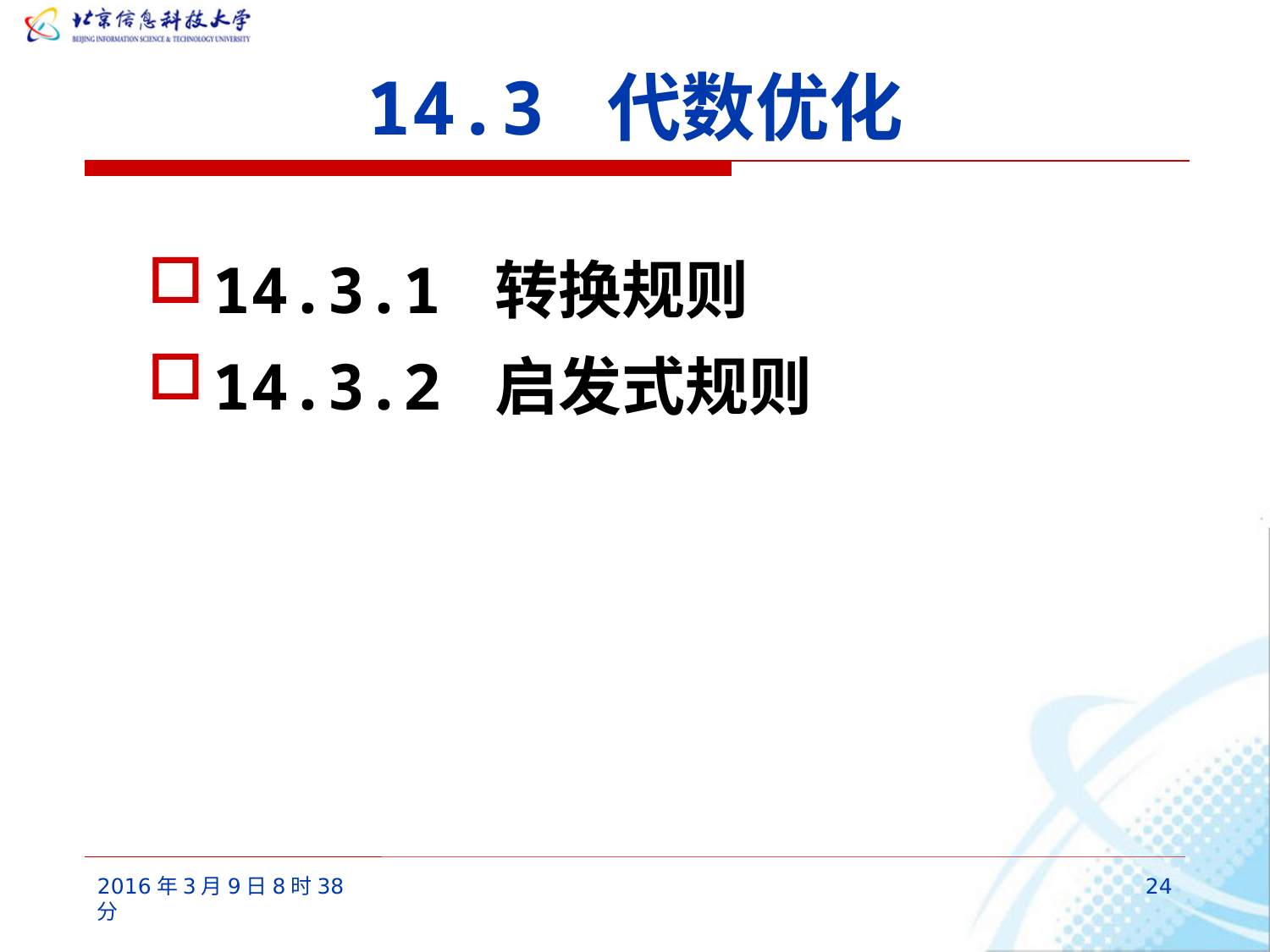

# 14.3 代数优化
14.3.1 转换规则
14.3.2 启发式规则
2016年3月9日8时38分
24